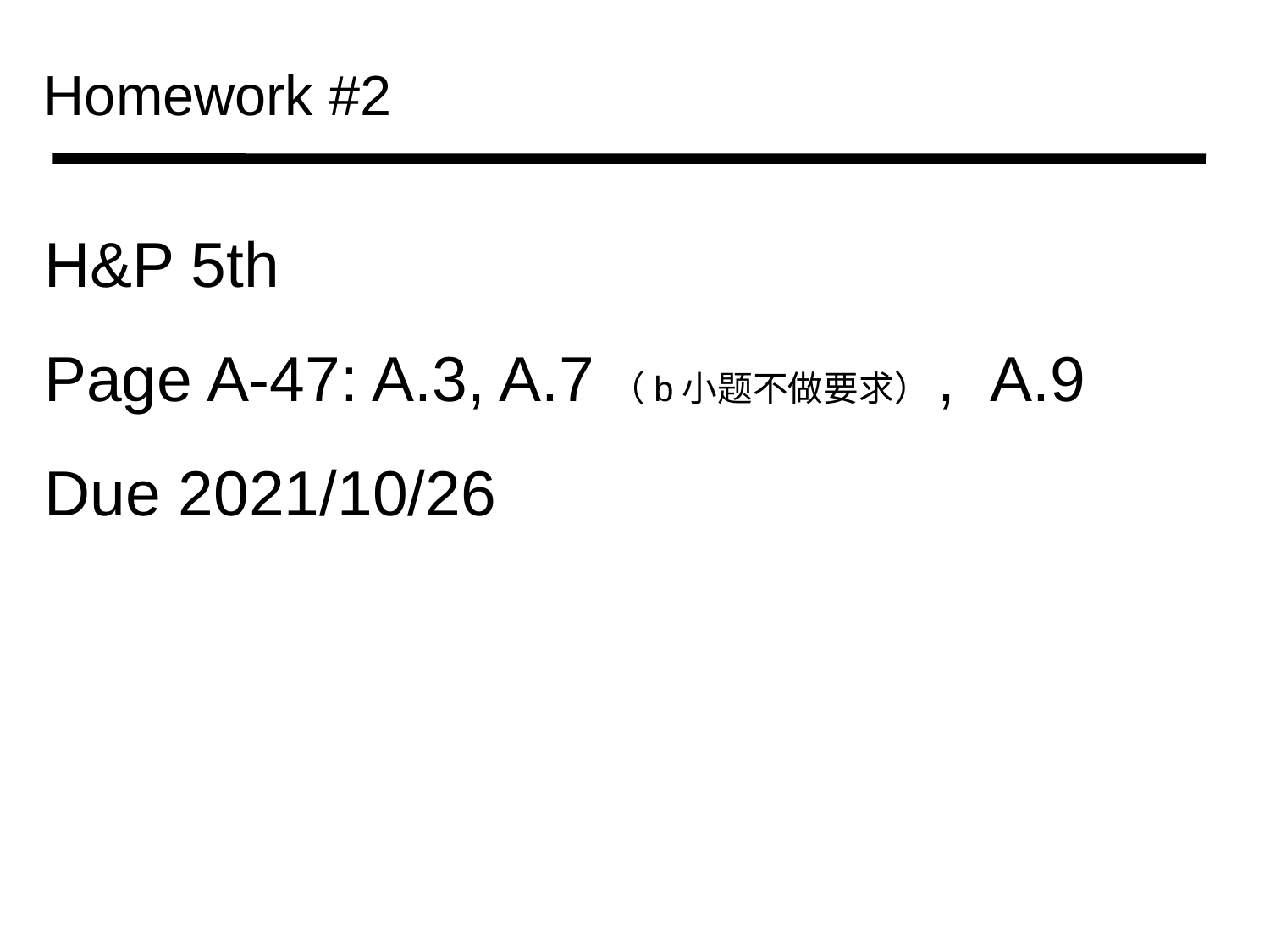

Homework #2

H&P 5th
Page A-47: A.3, A.7（b小题不做要求）,  A.9
Due 2021/10/26